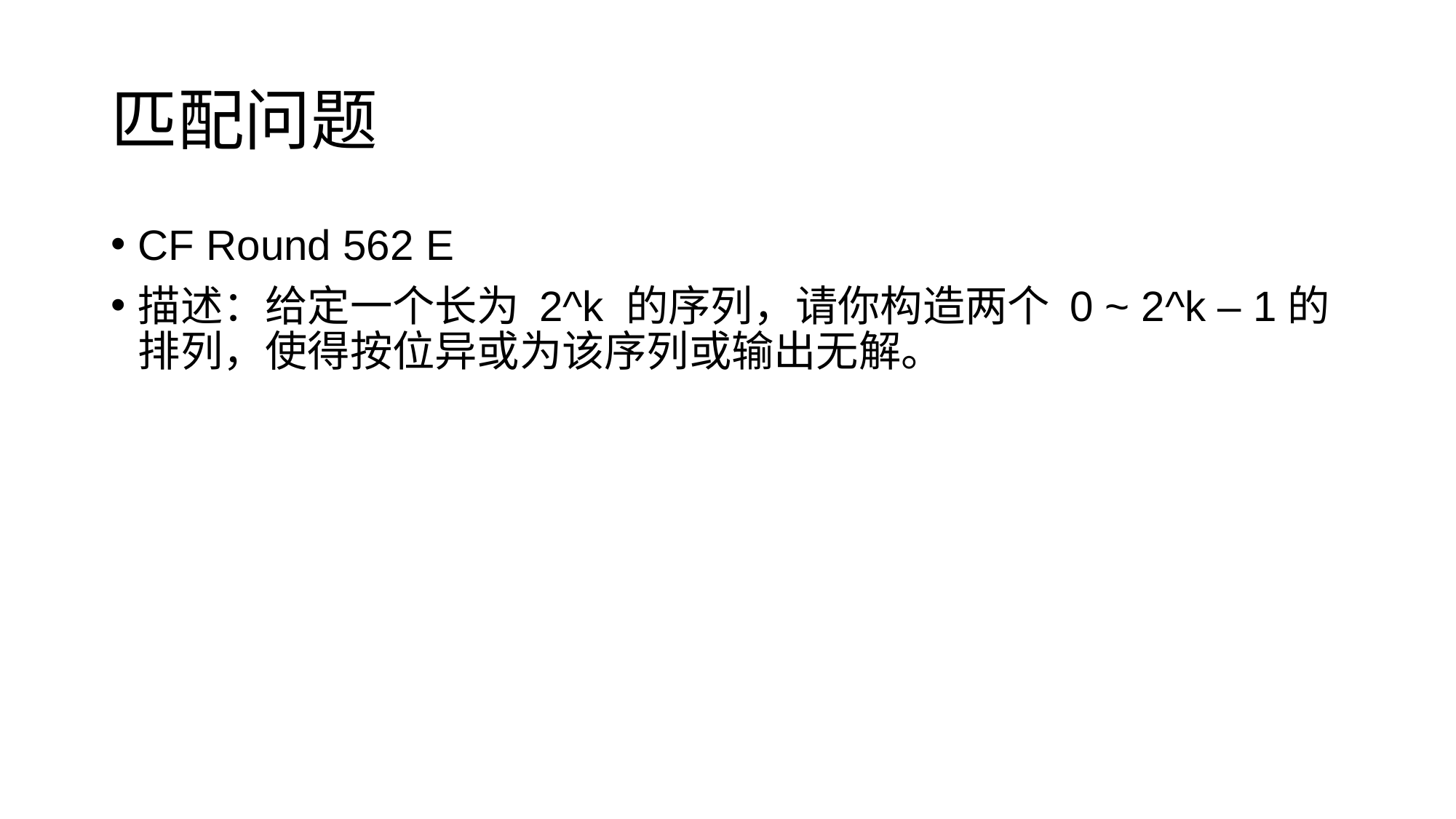

# 匹配问题
CF Round 562 E
描述：给定一个长为 2^k 的序列，请你构造两个 0 ~ 2^k – 1的排列，使得按位异或为该序列或输出无解。